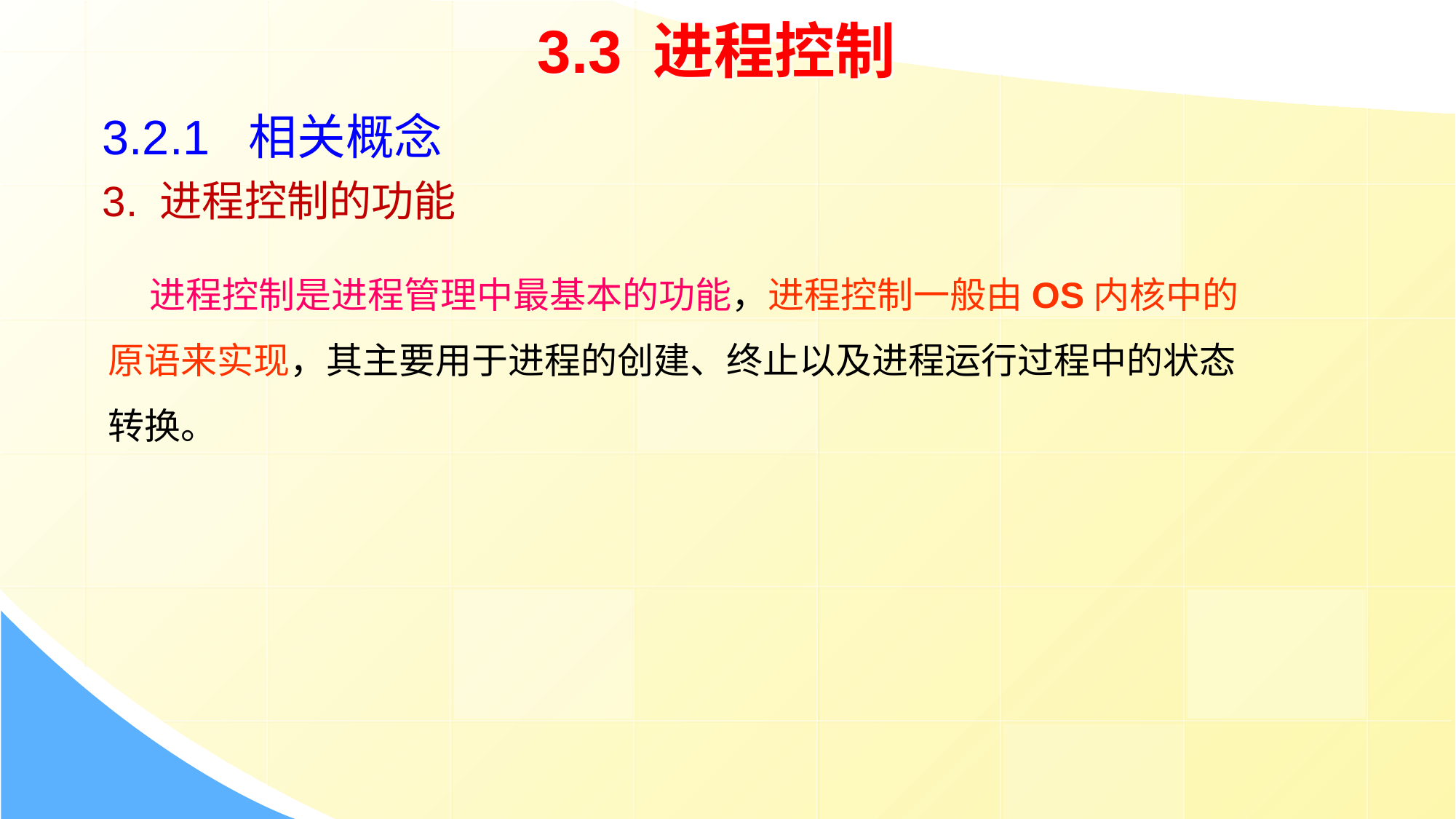

3.3 进程控制
3.2.1  相关概念
3. 进程控制的功能
    进程控制是进程管理中最基本的功能，进程控制一般由OS内核中的原语来实现，其主要用于进程的创建、终止以及进程运行过程中的状态转换。